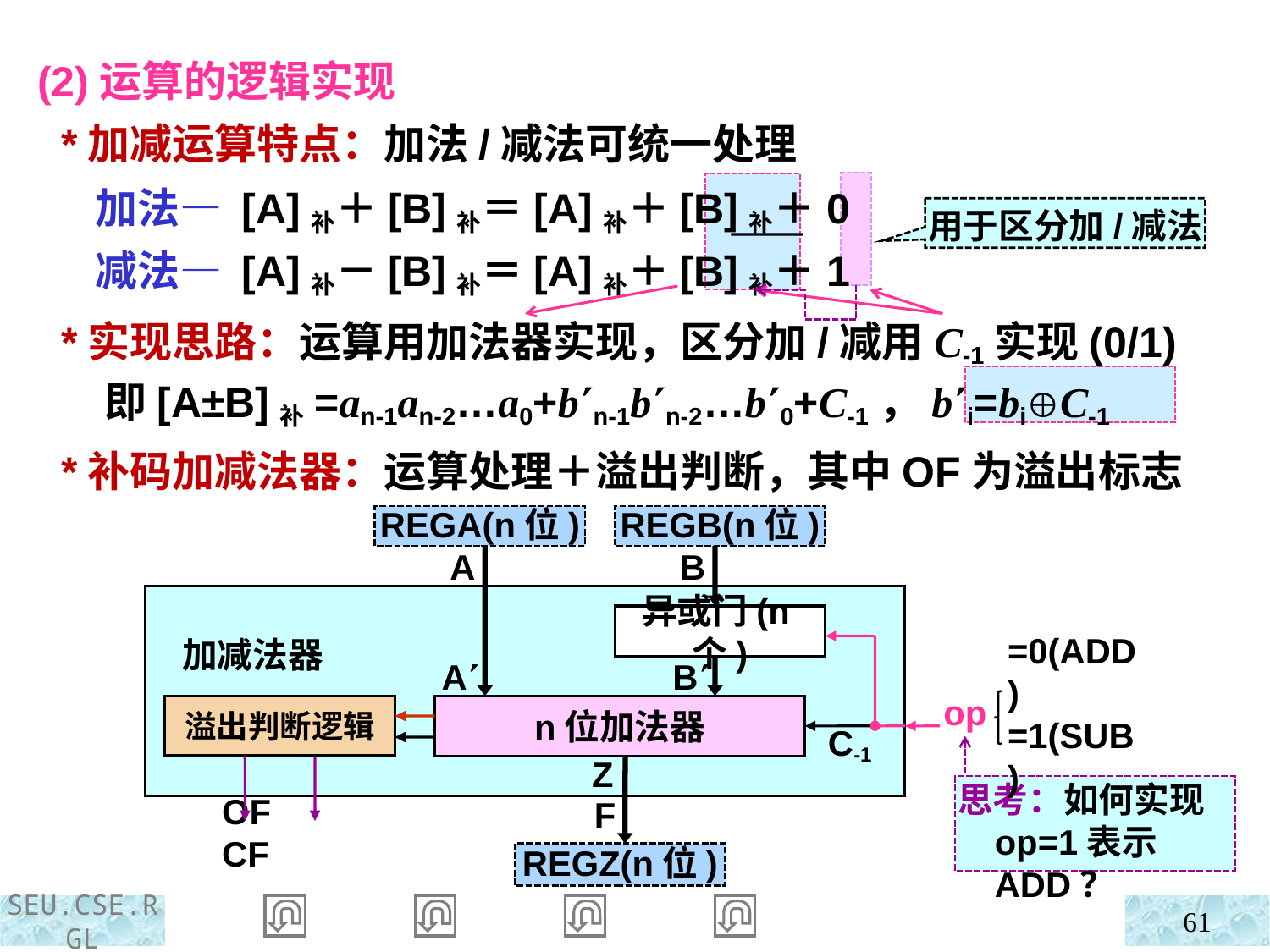

(2)运算的逻辑实现
  *加减运算特点：加法/减法可统一处理
     加法— [A]补＋[B]补＝[A]补＋[B]补＋ 0
     减法— [A]补－[B]补＝[A]补＋[B]补＋ 1

用于区分加/减法
  *实现思路：运算用加法器实现，区分加/减用C-1实现(0/1)
      即[A±B]补=an-1an-2…a0+b′n-1b′n-2…b′0+C-1，b′i=bi⊕C-1

  *补码加减法器：运算处理＋溢出判断，其中OF为溢出标志
REGB(n位)
REGA(n位)
B
A

  加减法器

异或门(n个)

A′
B′
=0(ADD)
=1(SUB)
op

n位加法器
溢出判断逻辑

C-1

Z

F
OF  CF
REGZ(n位)
思考：如何实现op=1表示ADD？

61